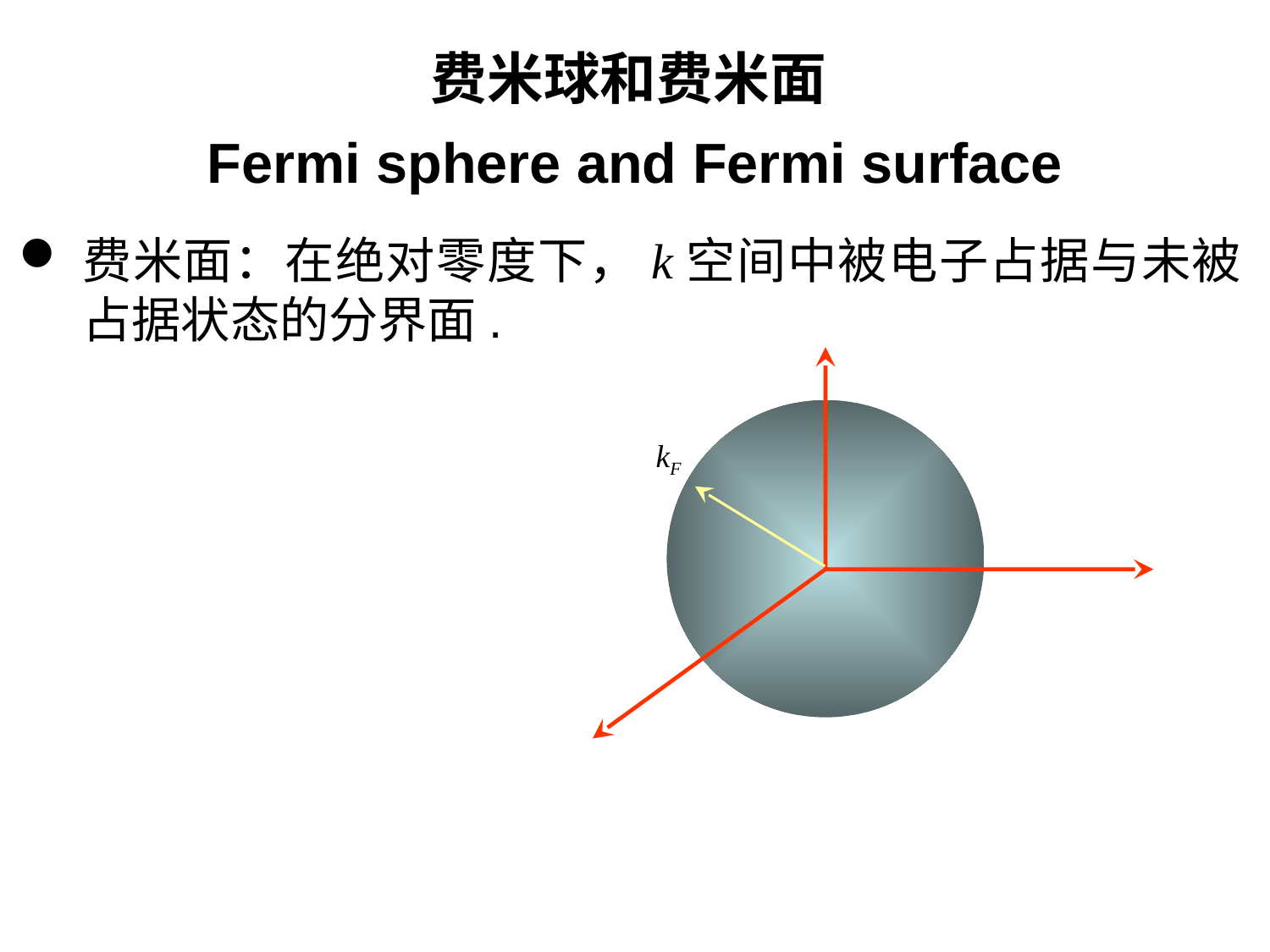

# 费米球和费米面 Fermi sphere and Fermi surface
费米面：在绝对零度下，k空间中被电子占据与未被占据状态的分界面.

kF